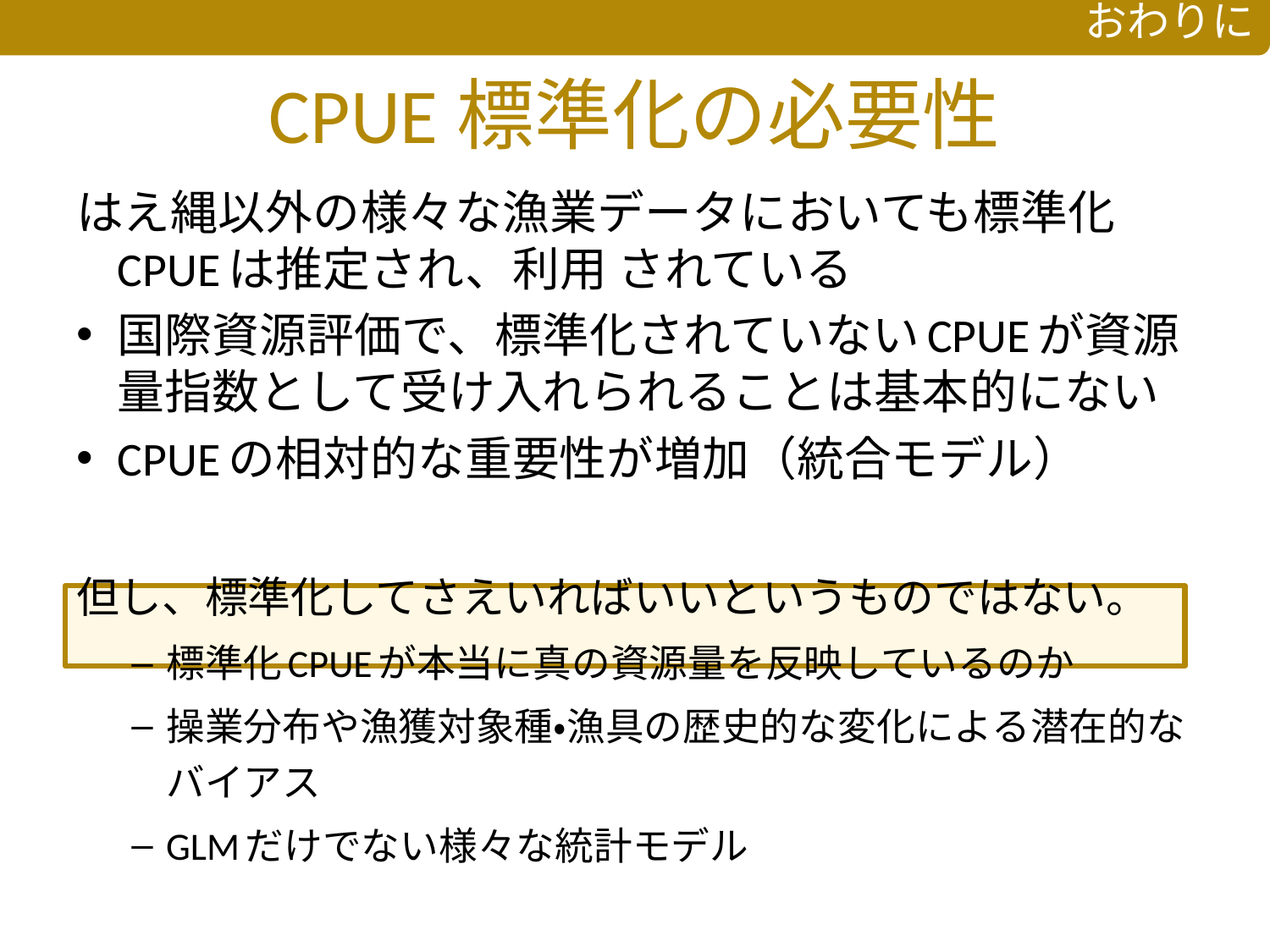

おわりに
# CPUE標準化の必要性
はえ縄以外の様々な漁業データにおいても標準化CPUEは推定され、利用 されている
国際資源評価で、標準化されていないCPUEが資源量指数として受け入れられることは基本的にない
CPUEの相対的な重要性が増加（統合モデル）

但し、標準化してさえいればいいというものではない。
標準化CPUEが本当に真の資源量を反映しているのか
操業分布や漁獲対象種・漁具の歴史的な変化による潜在的なバイアス
GLMだけでない様々な統計モデル